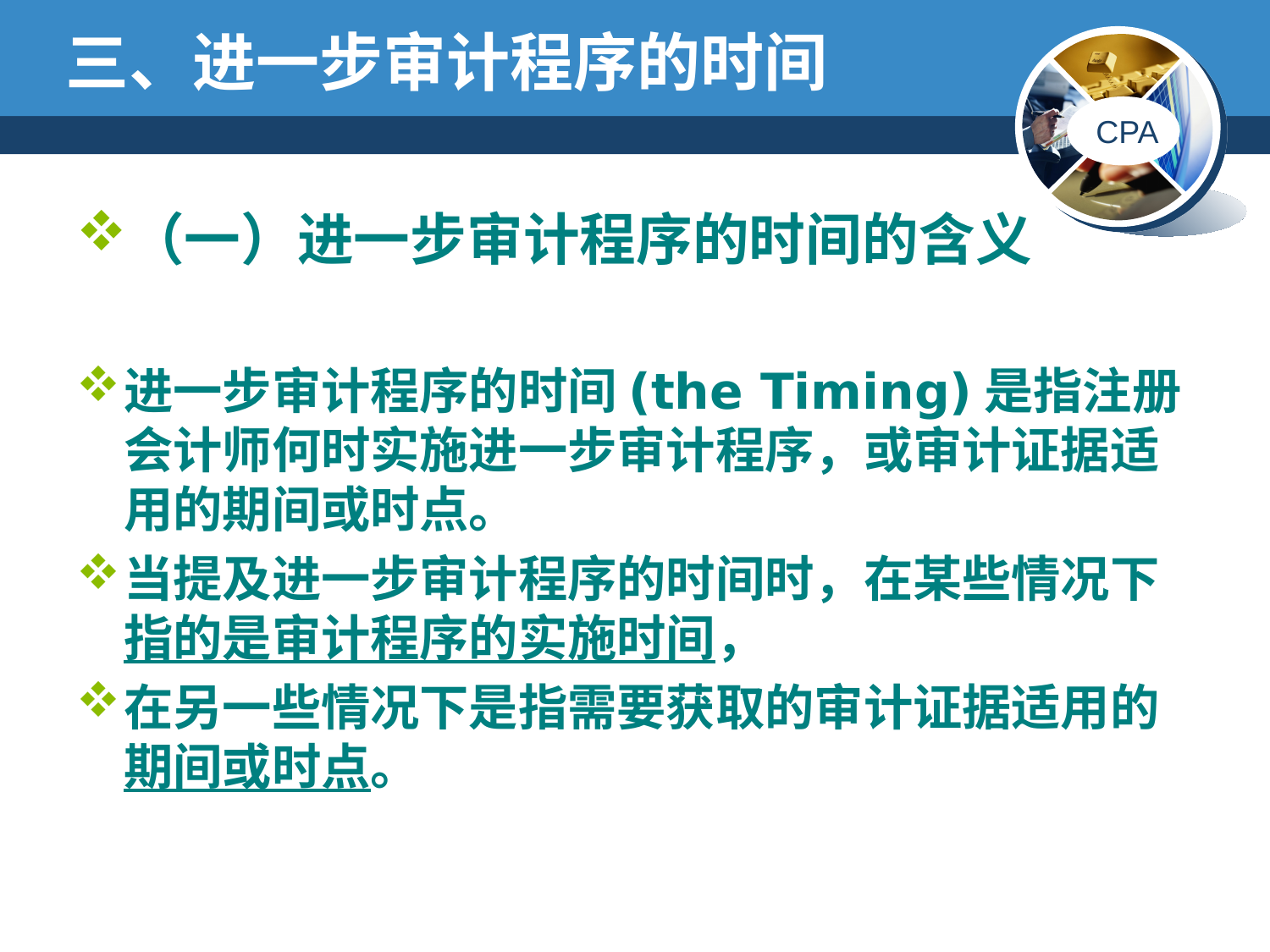

# 三、进一步审计程序的时间
（一）进一步审计程序的时间的含义

进一步审计程序的时间(the Timing)是指注册会计师何时实施进一步审计程序，或审计证据适用的期间或时点。
当提及进一步审计程序的时间时，在某些情况下指的是审计程序的实施时间，
在另一些情况下是指需要获取的审计证据适用的期间或时点。